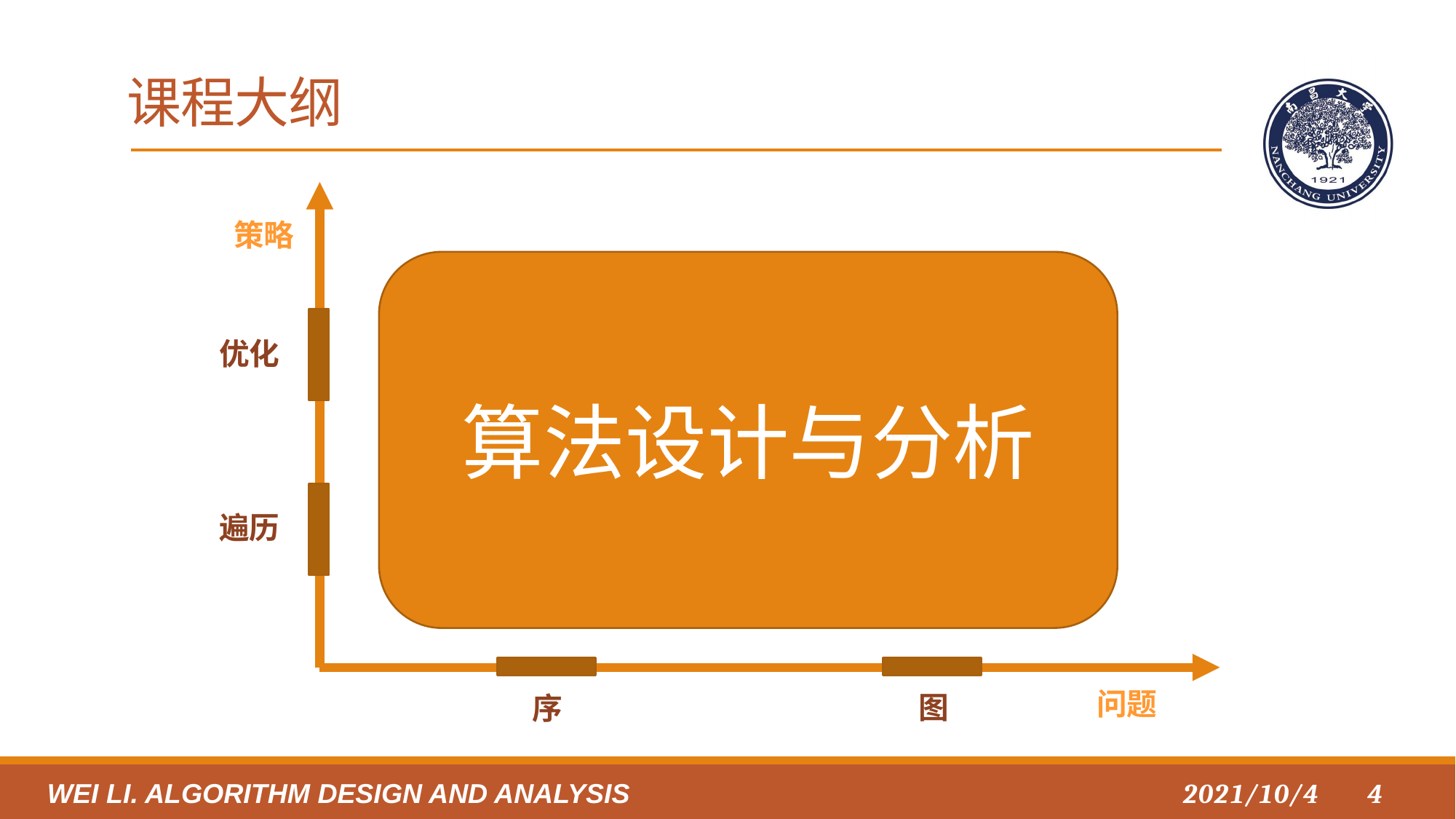

# 课程大纲
策略
分治
排序
动态规划
最短路径
优化
选择

贪心
最小生成树
最短路径
查找
图遍历
DFS
蛮力
排序
遍历
选择

BFS
查找

问题
图
序
算法设计与分析
Wei li. ALGORITHM DESIGN AND ANALYSIS
2021/10/4
4